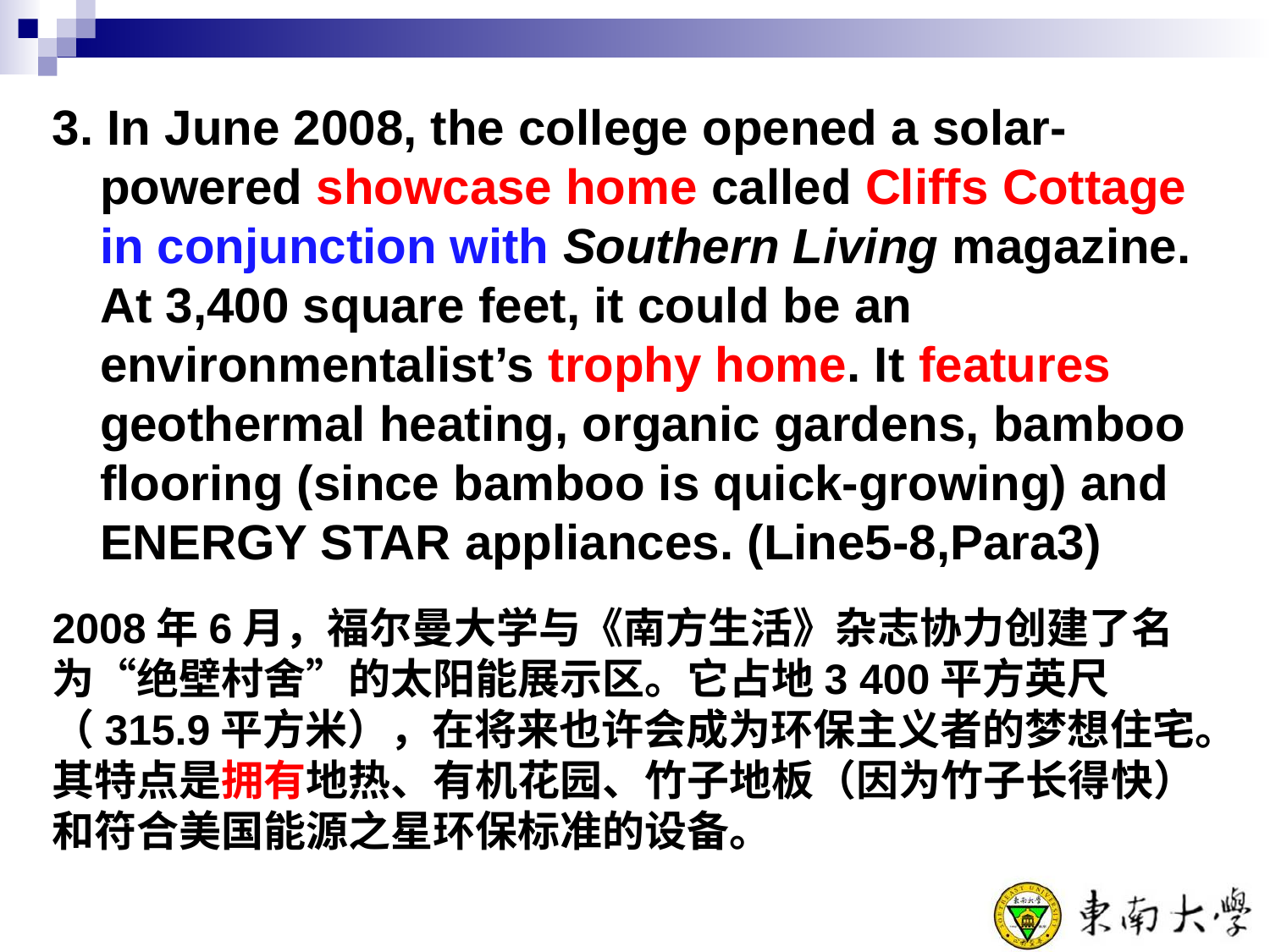

3. In June 2008, the college opened a solar-powered showcase home called Cliffs Cottage in conjunction with Southern Living magazine. At 3,400 square feet, it could be an environmentalist’s trophy home. It features geothermal heating, organic gardens, bamboo flooring (since bamboo is quick-growing) and ENERGY STAR appliances. (Line5-8,Para3)
2008年6月，福尔曼大学与《南方生活》杂志协力创建了名为“绝壁村舍”的太阳能展示区。它占地3 400平方英尺（315.9平方米），在将来也许会成为环保主义者的梦想住宅。其特点是拥有地热、有机花园、竹子地板（因为竹子长得快）和符合美国能源之星环保标准的设备。